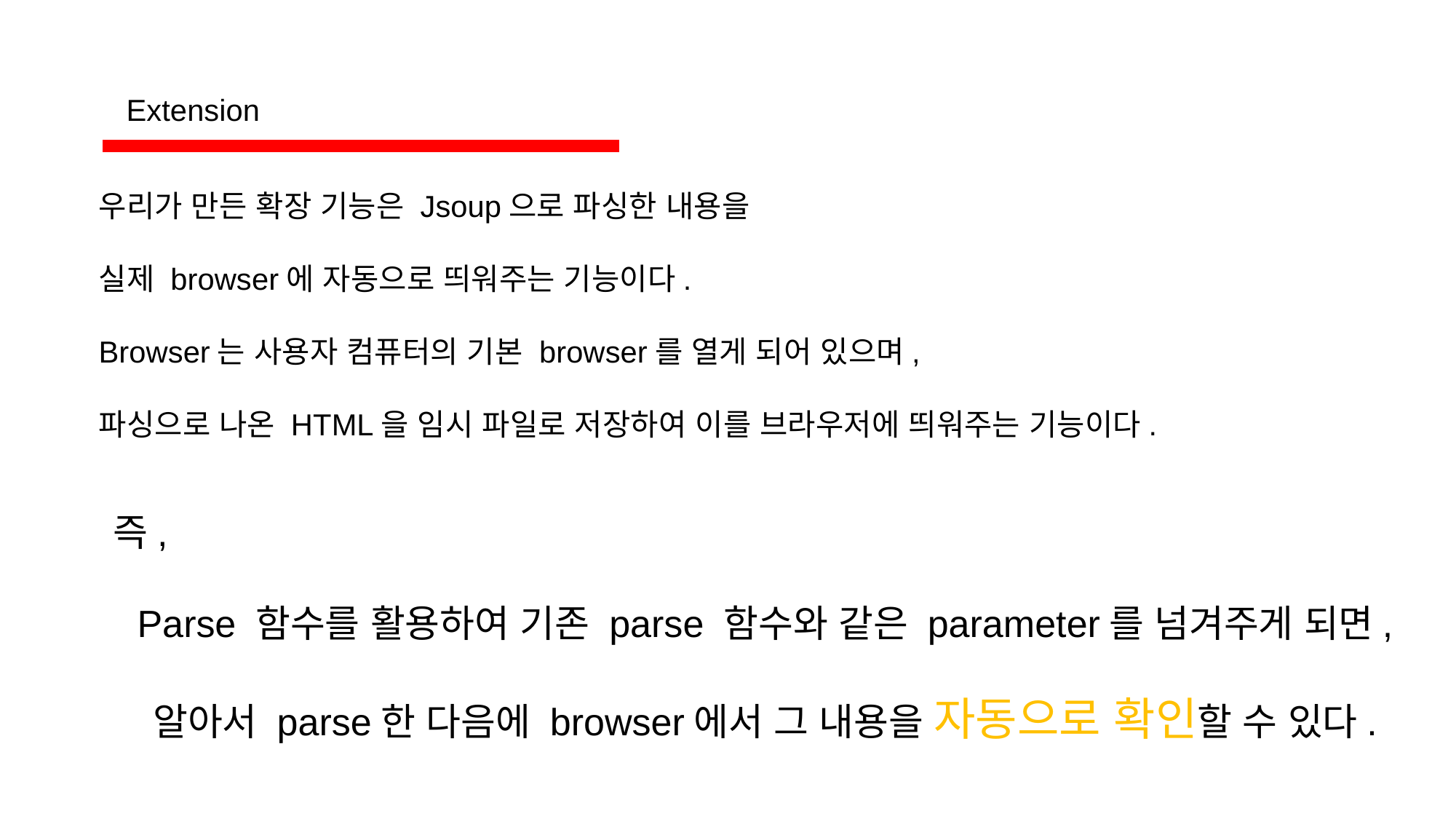

Extension
우리가 만든 확장 기능은 Jsoup으로 파싱한 내용을

실제 browser에 자동으로 띄워주는 기능이다.

Browser는 사용자 컴퓨터의 기본 browser를 열게 되어 있으며,

파싱으로 나온 HTML을 임시 파일로 저장하여 이를 브라우저에 띄워주는 기능이다.
즉,

Parse 함수를 활용하여 기존 parse 함수와 같은 parameter를 넘겨주게 되면,

알아서 parse한 다음에 browser에서 그 내용을 자동으로 확인할 수 있다.